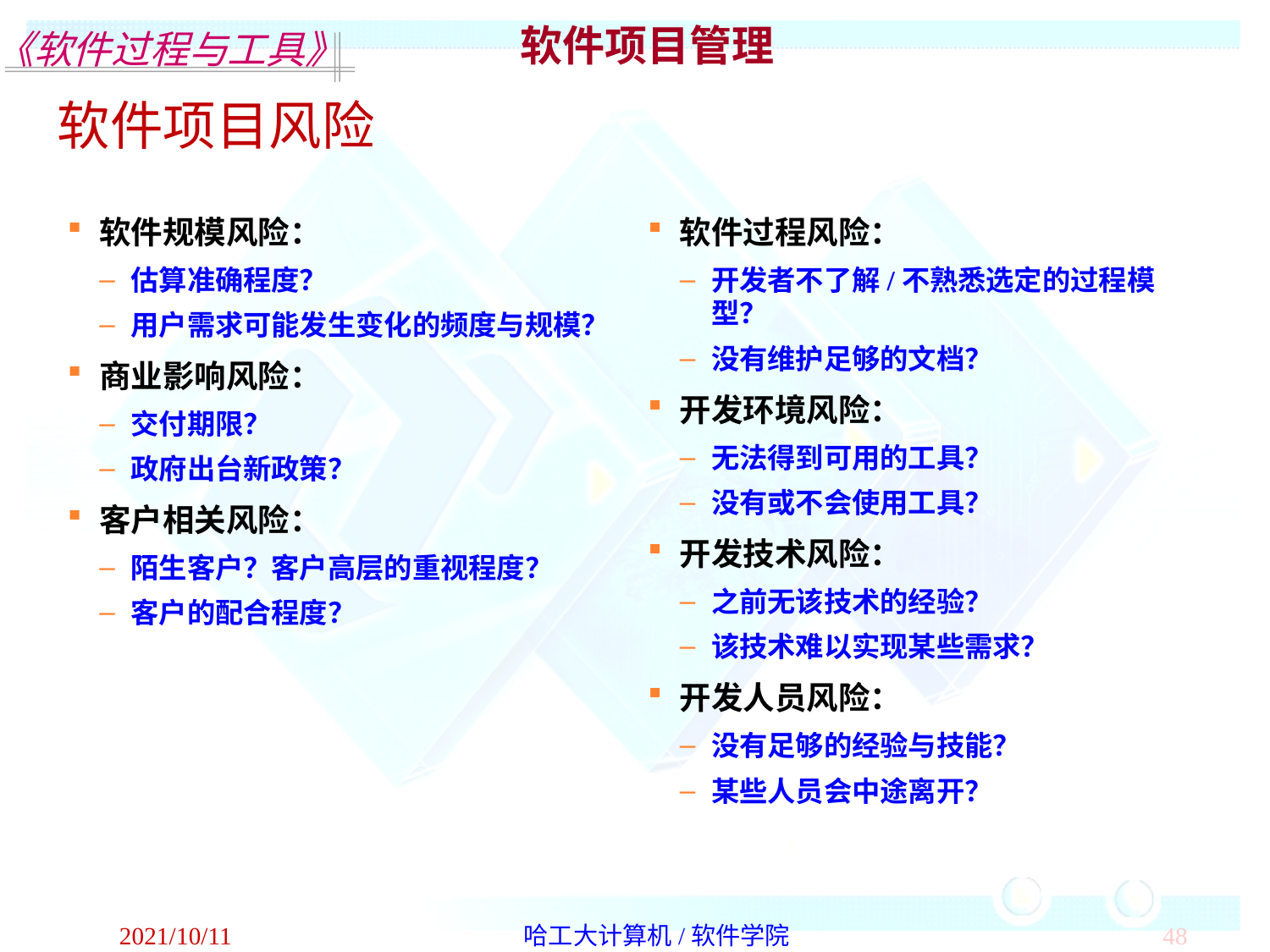

软件项目管理
软件项目风险
软件规模风险：
估算准确程度？
用户需求可能发生变化的频度与规模？
商业影响风险：
交付期限？
政府出台新政策？
客户相关风险：
陌生客户？客户高层的重视程度？
客户的配合程度？
软件过程风险：
开发者不了解/不熟悉选定的过程模型？
没有维护足够的文档？
开发环境风险：
无法得到可用的工具？
没有或不会使用工具？
开发技术风险：
之前无该技术的经验？
该技术难以实现某些需求？
开发人员风险：
没有足够的经验与技能？
某些人员会中途离开？